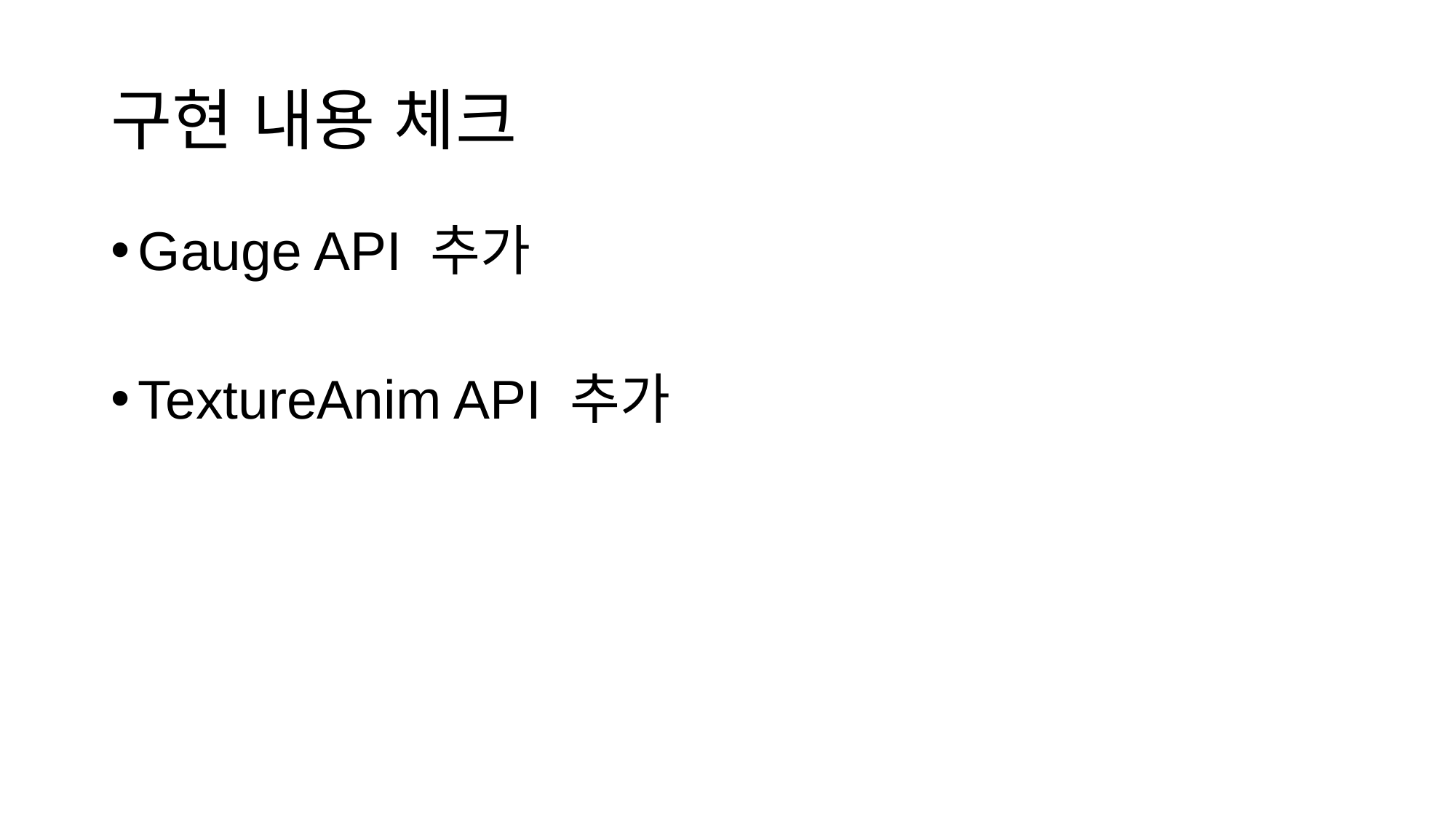

# 구현 내용 체크
Gauge API 추가

TextureAnim API 추가